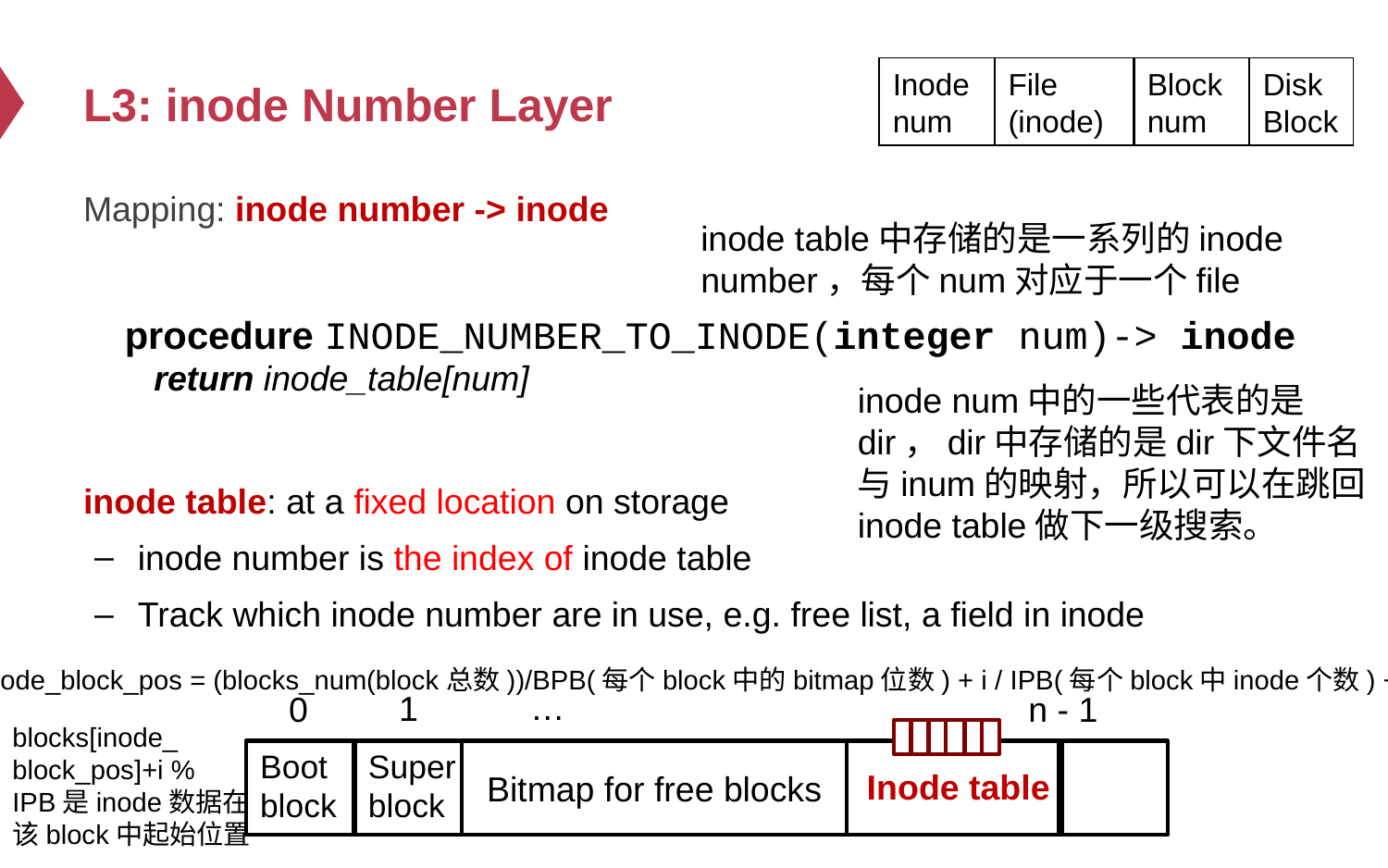

# L3: inode Number Layer
Inode num
File
(inode)
Block num
Disk
Block
Mapping: inode number -> inode

inode table: at a fixed location on storage
inode number is the index of inode table
Track which inode number are in use, e.g. free list, a field in inode

inode table中存储的是一系列的inode
number，每个num对应于一个file
procedure INODE_NUMBER_TO_INODE(integer num)-> inode
   return inode_table[num]
inode num中的一些代表的是
dir，dir中存储的是dir下文件名
与inum的映射，所以可以在跳回
inode table做下一级搜索。

inode_block_pos = (blocks_num(block总数))/BPB(每个block中的bitmap位数) + i / IPB(每个block中inode个数) + 2.
…
1
0
n - 1
blocks[inode_
block_pos]+i %
IPB是inode数据在
该block中起始位置

Boot
block

Super
block

Bitmap for free blocks

Inode table
18